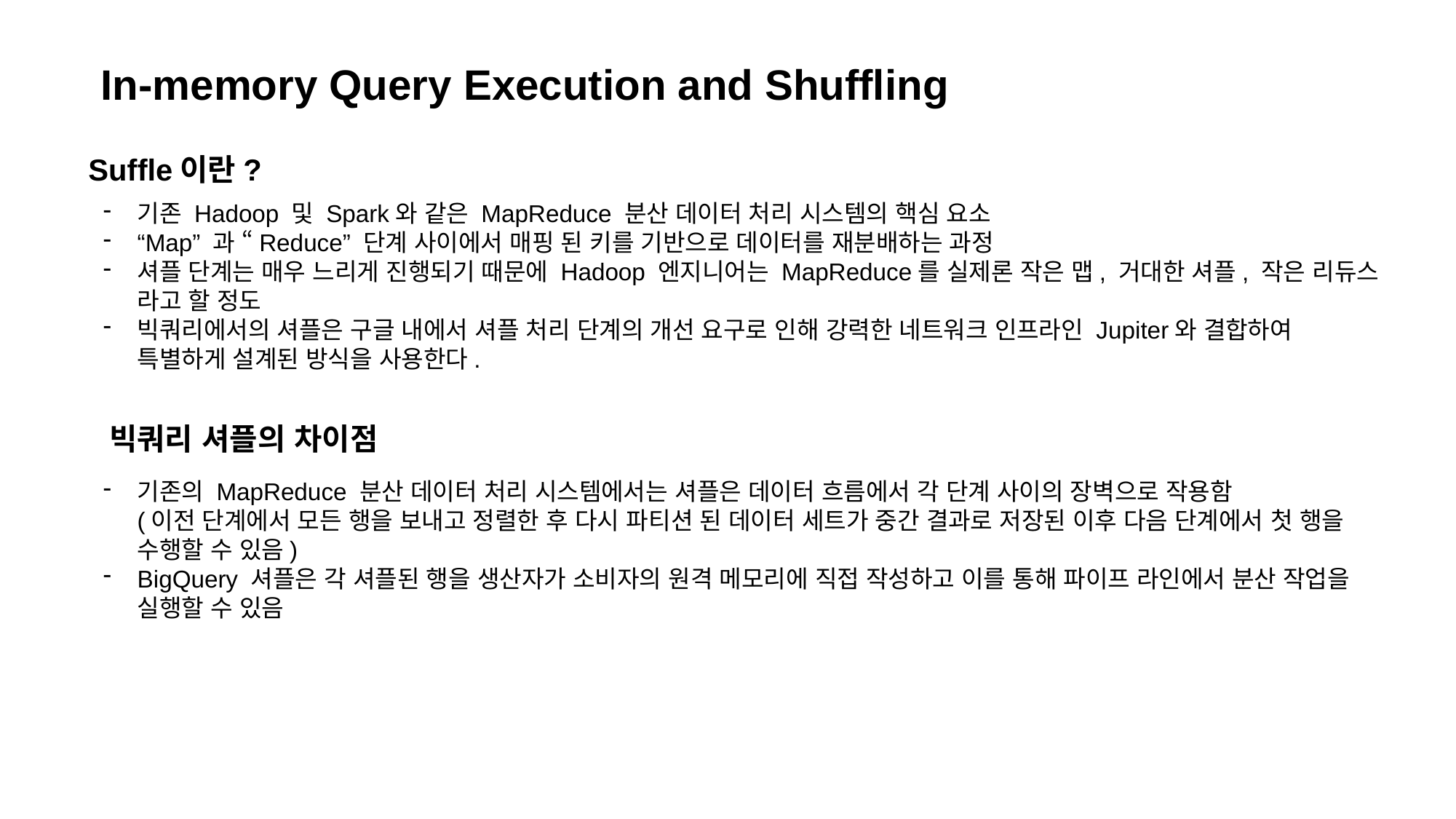

In-memory Query Execution and Shuffling
Suffle이란?
기존 Hadoop 및 Spark와 같은 MapReduce 분산 데이터 처리 시스템의 핵심 요소
“Map” 과 “Reduce” 단계 사이에서 매핑 된 키를 기반으로 데이터를 재분배하는 과정
셔플 단계는 매우 느리게 진행되기 때문에 Hadoop 엔지니어는 MapReduce를 실제론 작은 맵, 거대한 셔플, 작은 리듀스 라고 할 정도
빅쿼리에서의 셔플은 구글 내에서 셔플 처리 단계의 개선 요구로 인해 강력한 네트워크 인프라인 Jupiter와 결합하여 특별하게 설계된 방식을 사용한다.
빅쿼리 셔플의 차이점
기존의 MapReduce 분산 데이터 처리 시스템에서는 셔플은 데이터 흐름에서 각 단계 사이의 장벽으로 작용함
(이전 단계에서 모든 행을 보내고 정렬한 후 다시 파티션 된 데이터 세트가 중간 결과로 저장된 이후 다음 단계에서 첫 행을 수행할 수 있음)
BigQuery 셔플은 각 셔플된 행을 생산자가 소비자의 원격 메모리에 직접 작성하고 이를 통해 파이프 라인에서 분산 작업을 실행할 수 있음